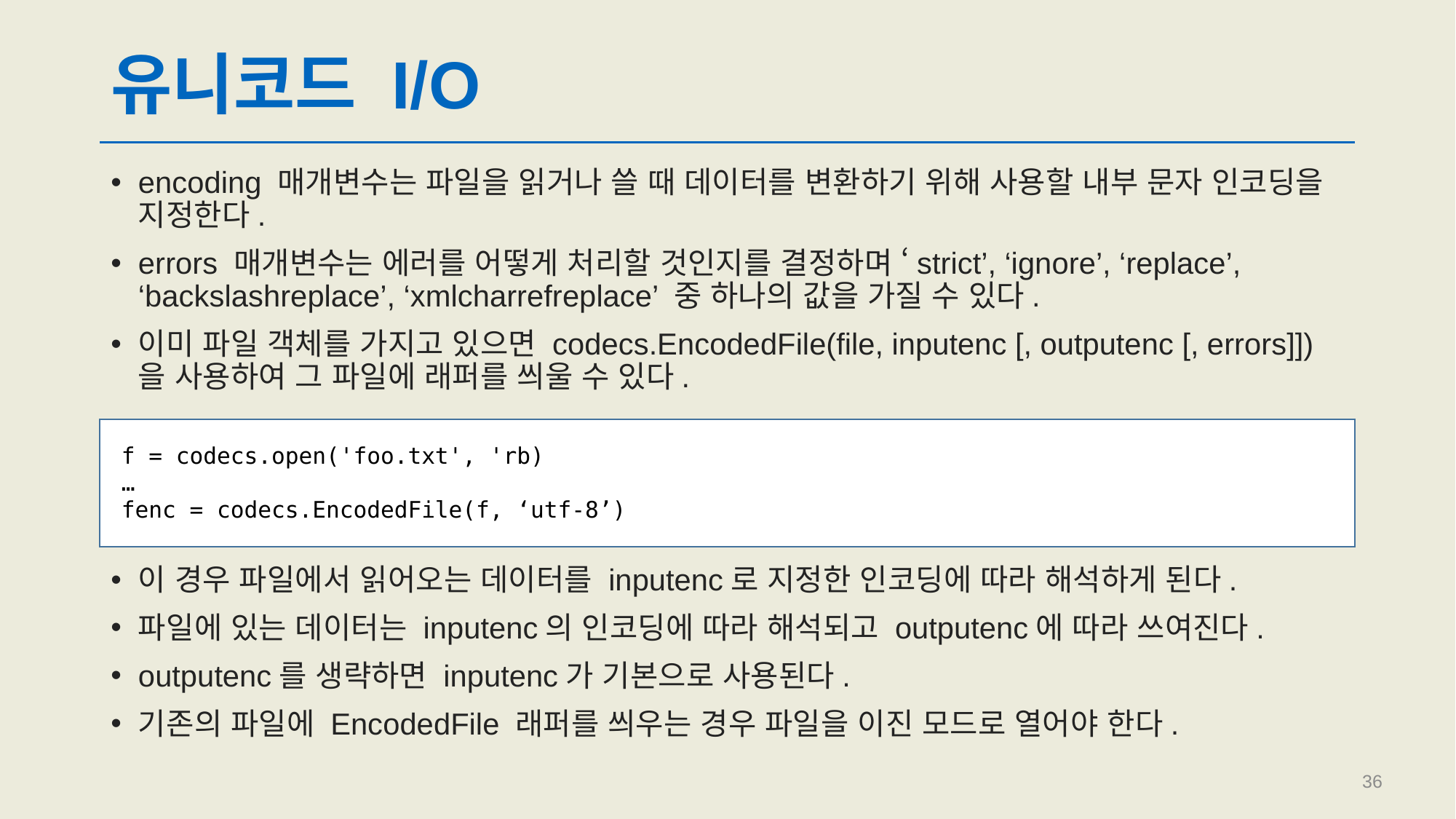

# 유니코드 I/O
encoding 매개변수는 파일을 읽거나 쓸 때 데이터를 변환하기 위해 사용할 내부 문자 인코딩을 지정한다.
errors 매개변수는 에러를 어떻게 처리할 것인지를 결정하며 ‘strict’, ‘ignore’, ‘replace’, ‘backslashreplace’, ‘xmlcharrefreplace’ 중 하나의 값을 가질 수 있다.
이미 파일 객체를 가지고 있으면 codecs.EncodedFile(file, inputenc [, outputenc [, errors]])을 사용하여 그 파일에 래퍼를 씌울 수 있다.
f = codecs.open('foo.txt', 'rb)
…
fenc = codecs.EncodedFile(f, ‘utf-8’)
이 경우 파일에서 읽어오는 데이터를 inputenc로 지정한 인코딩에 따라 해석하게 된다.
파일에 있는 데이터는 inputenc의 인코딩에 따라 해석되고 outputenc에 따라 쓰여진다.
outputenc를 생략하면 inputenc가 기본으로 사용된다.
기존의 파일에 EncodedFile 래퍼를 씌우는 경우 파일을 이진 모드로 열어야 한다.
36